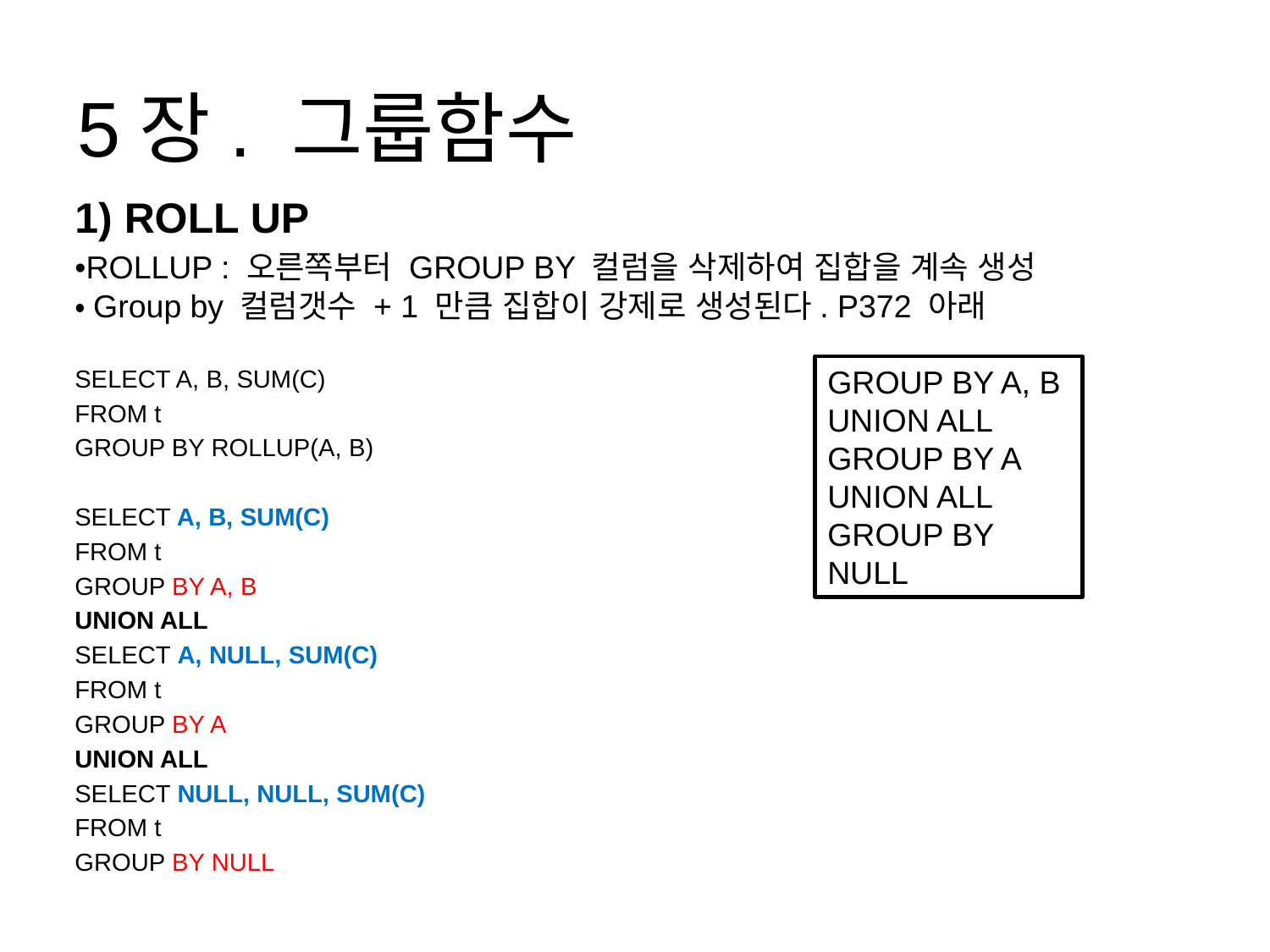

5장. 그룹함수
1) ROLL UP
•ROLLUP : 오른쪽부터 GROUP BY 컬럼을 삭제하여 집합을 계속 생성•Group by 컬럼갯수 + 1 만큼 집합이 강제로 생성된다. P372 아래

SELECT A, B, SUM(C)
FROM t
GROUP BY ROLLUP(A, B)

SELECT A, B, SUM(C)
FROM t
GROUP BY A, B
UNION ALL
SELECT A, NULL, SUM(C)
FROM t
GROUP BY A
UNION ALL
SELECT NULL, NULL, SUM(C)
FROM t
GROUP BY NULL
GROUP BY A, B
UNION ALL
GROUP BY A
UNION ALL
GROUP BY NULL